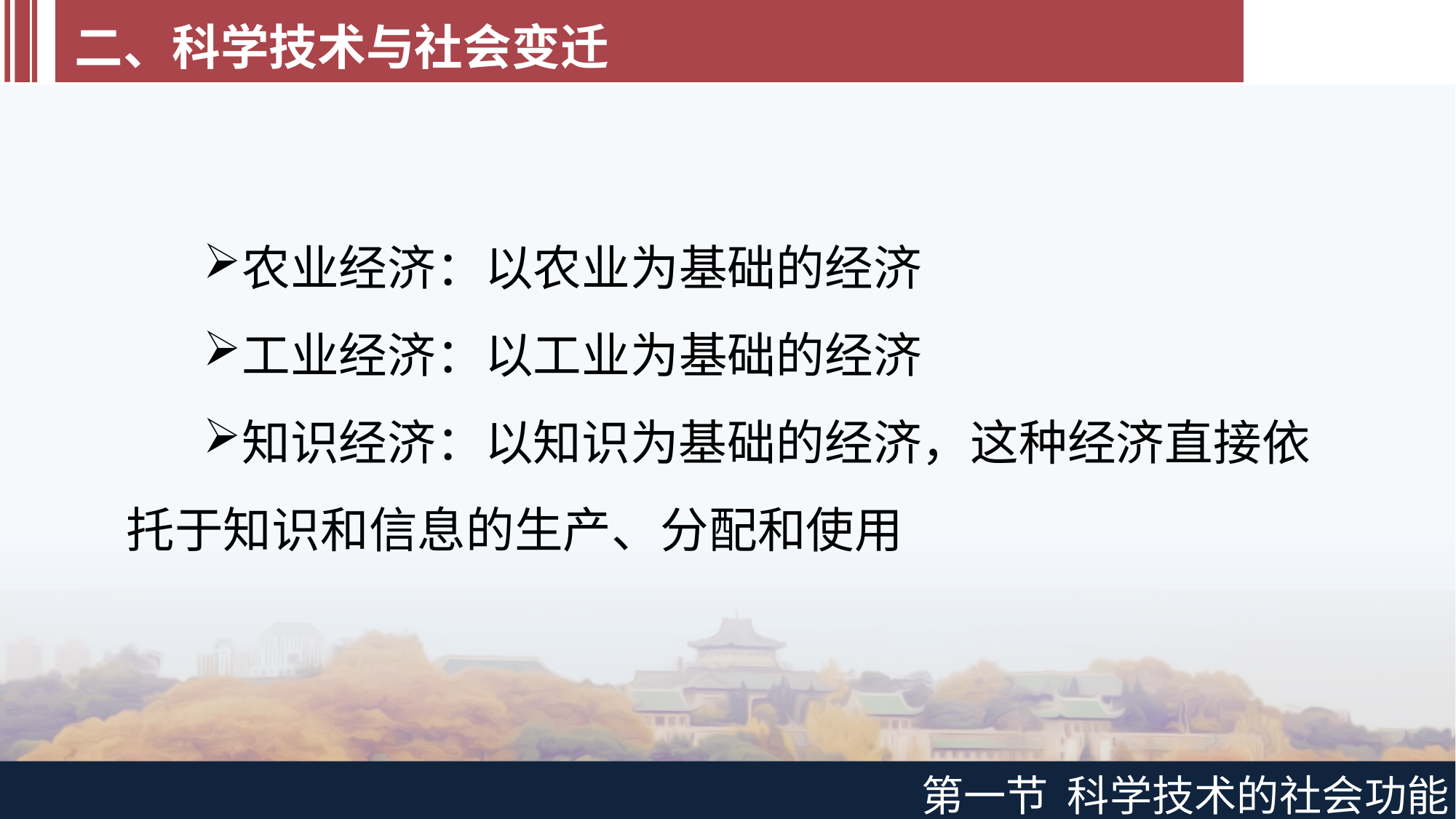

二、科学技术与社会变迁

农业经济：以农业为基础的经济
工业经济：以工业为基础的经济
知识经济：以知识为基础的经济，这种经济直接依托于知识和信息的生产、分配和使用
第一节  科学技术的社会功能